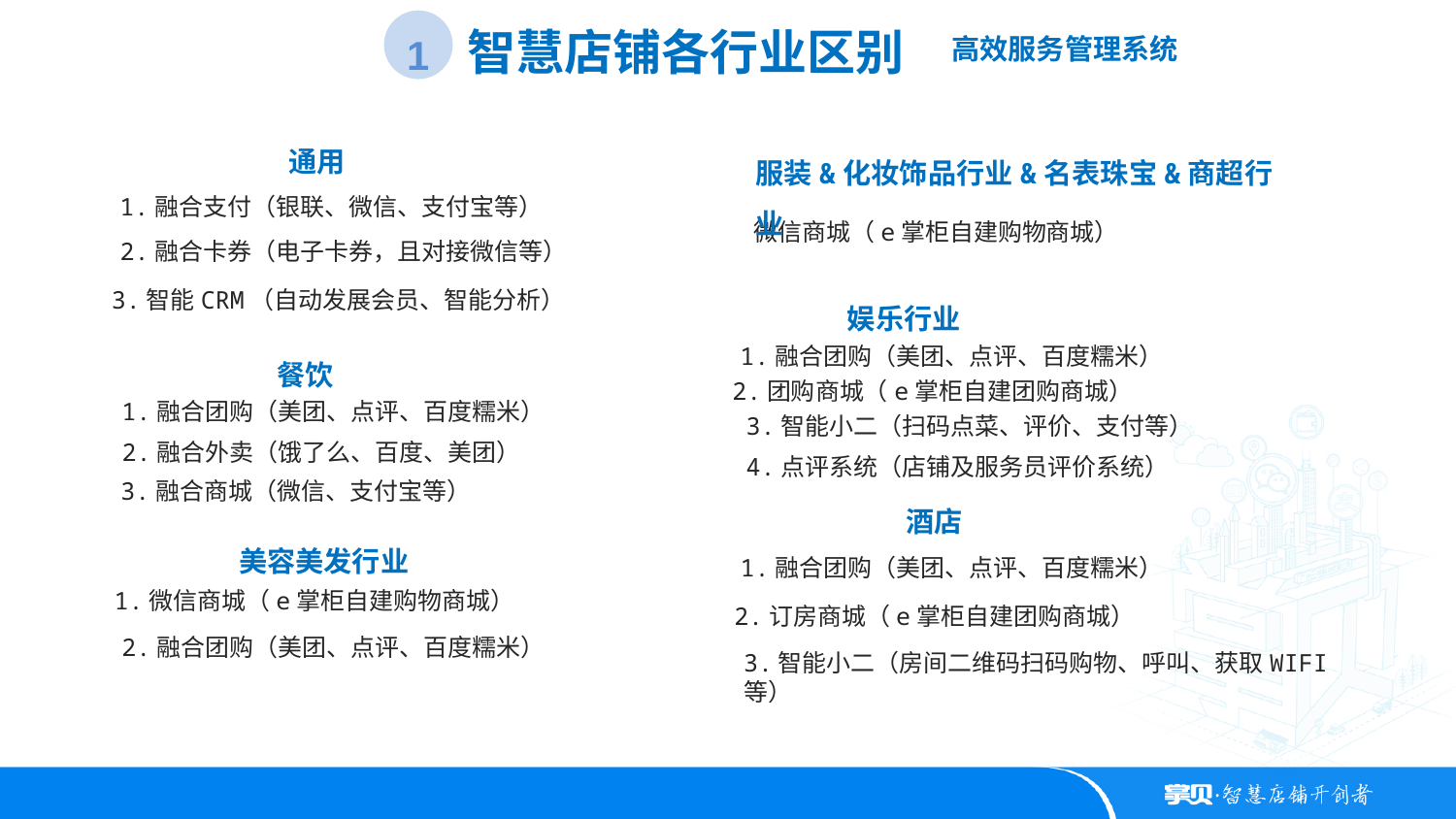

智慧店铺各行业区别
1

高效服务管理系统
通用
服装&化妆饰品行业&名表珠宝&商超行业
1.融合支付（银联、微信、支付宝等）
微信商城（e掌柜自建购物商城）
2.融合卡券（电子卡券，且对接微信等）
娱乐行业
3.智能CRM（自动发展会员、智能分析）
餐饮
1.融合团购（美团、点评、百度糯米）
2.团购商城（e掌柜自建团购商城）
1.融合团购（美团、点评、百度糯米）
3.智能小二（扫码点菜、评价、支付等）
2.融合外卖（饿了么、百度、美团）
4.点评系统（店铺及服务员评价系统）
3.融合商城（微信、支付宝等）
酒店
美容美发行业
1.融合团购（美团、点评、百度糯米）
1.微信商城（e掌柜自建购物商城）
2.订房商城（e掌柜自建团购商城）
2.融合团购（美团、点评、百度糯米）
3.智能小二（房间二维码扫码购物、呼叫、获取WIFI等）